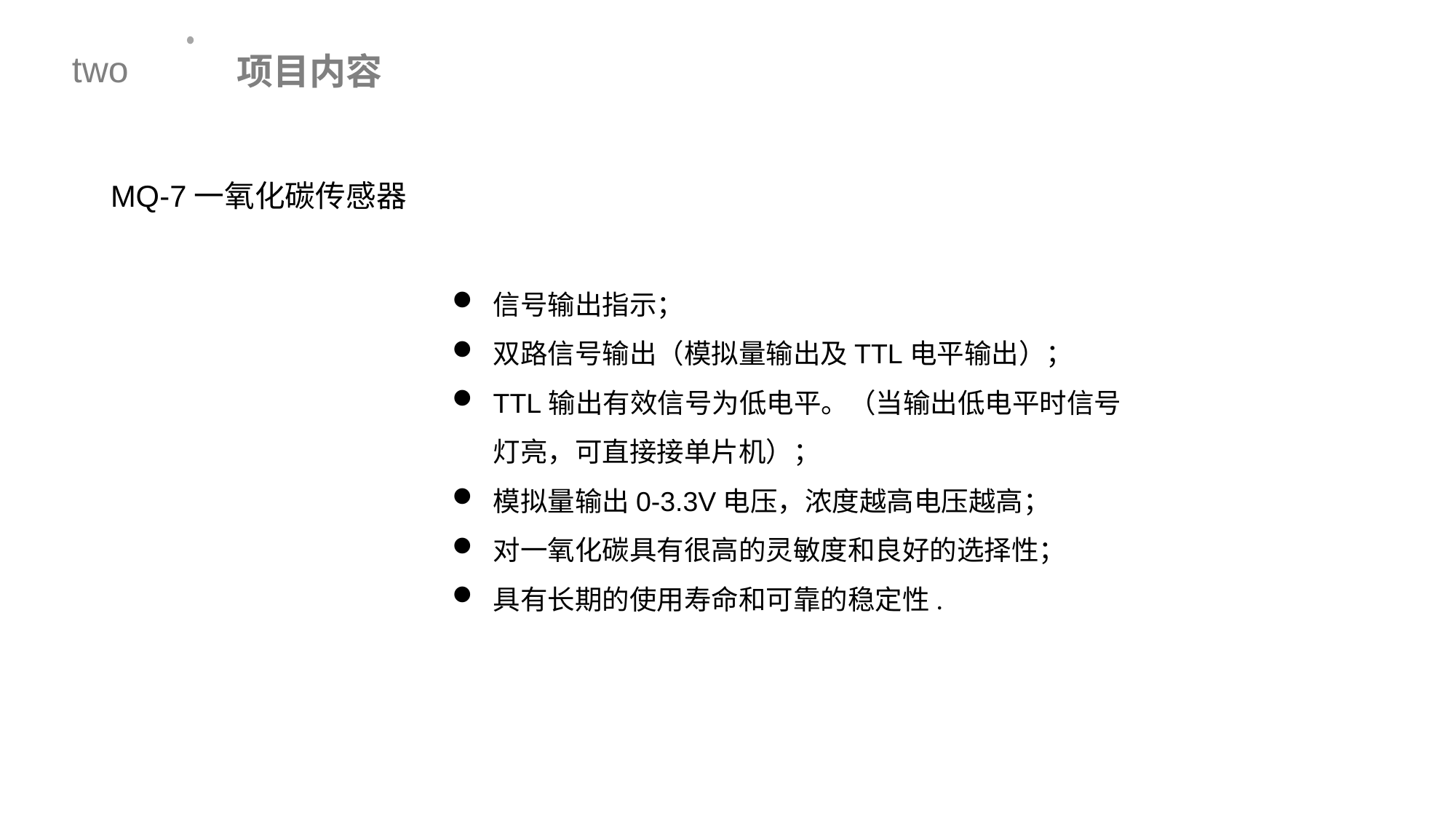

项目内容

two
MQ-7一氧化碳传感器
信号输出指示；
双路信号输出（模拟量输出及TTL电平输出）；
TTL输出有效信号为低电平。（当输出低电平时信号灯亮，可直接接单片机）；
模拟量输出0-3.3V电压，浓度越高电压越高；
对一氧化碳具有很高的灵敏度和良好的选择性；
具有长期的使用寿命和可靠的稳定性.